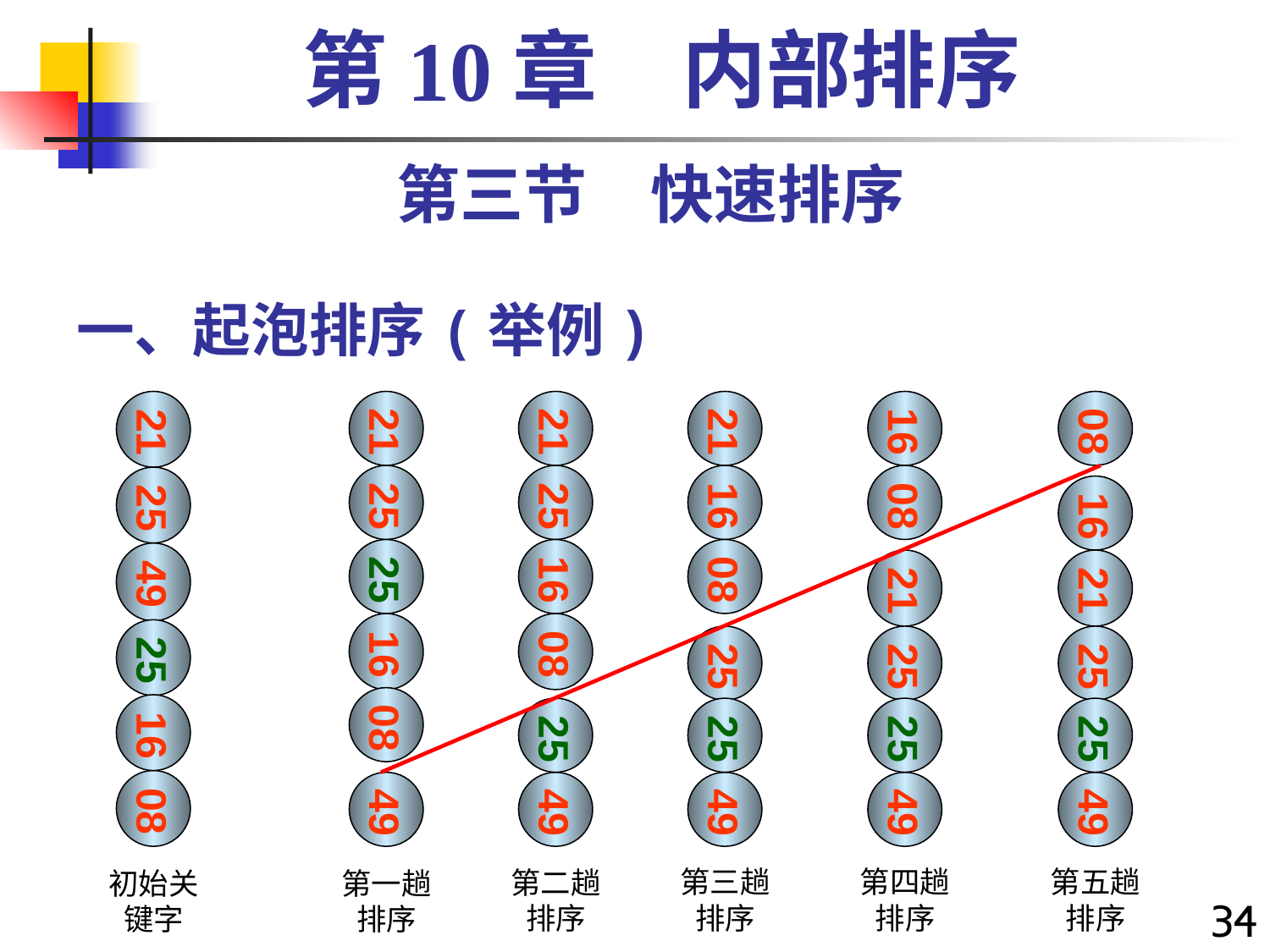

第10章　内部排序
第三节　快速排序
# 一、起泡排序(举例)
21
25
49
25
16
08
21
25
25
16
08
49
21
21
16
08

25
16
08
16
16
08
21
21
08
25
25
25
25
25
25
25
49
49
49
49
第三趟排序
第四趟排序
第五趟排序
第二趟排序
初始关键字
第一趟排序
34